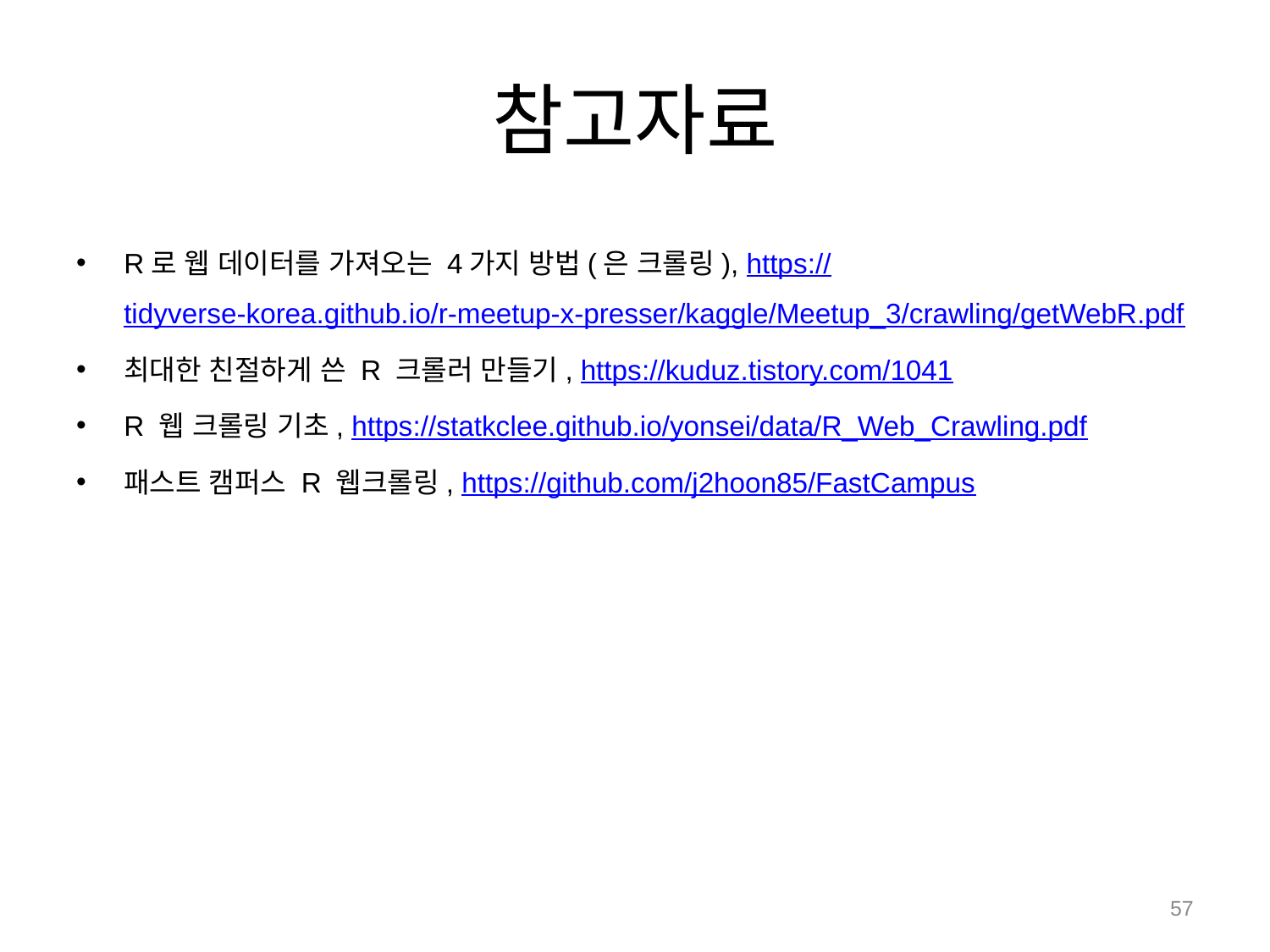

# 참고자료
R로 웹 데이터를 가져오는 4가지 방법(은 크롤링), https://tidyverse-korea.github.io/r-meetup-x-presser/kaggle/Meetup_3/crawling/getWebR.pdf
최대한 친절하게 쓴 R 크롤러 만들기, https://kuduz.tistory.com/1041
R 웹 크롤링 기초, https://statkclee.github.io/yonsei/data/R_Web_Crawling.pdf
패스트 캠퍼스 R 웹크롤링, https://github.com/j2hoon85/FastCampus
57